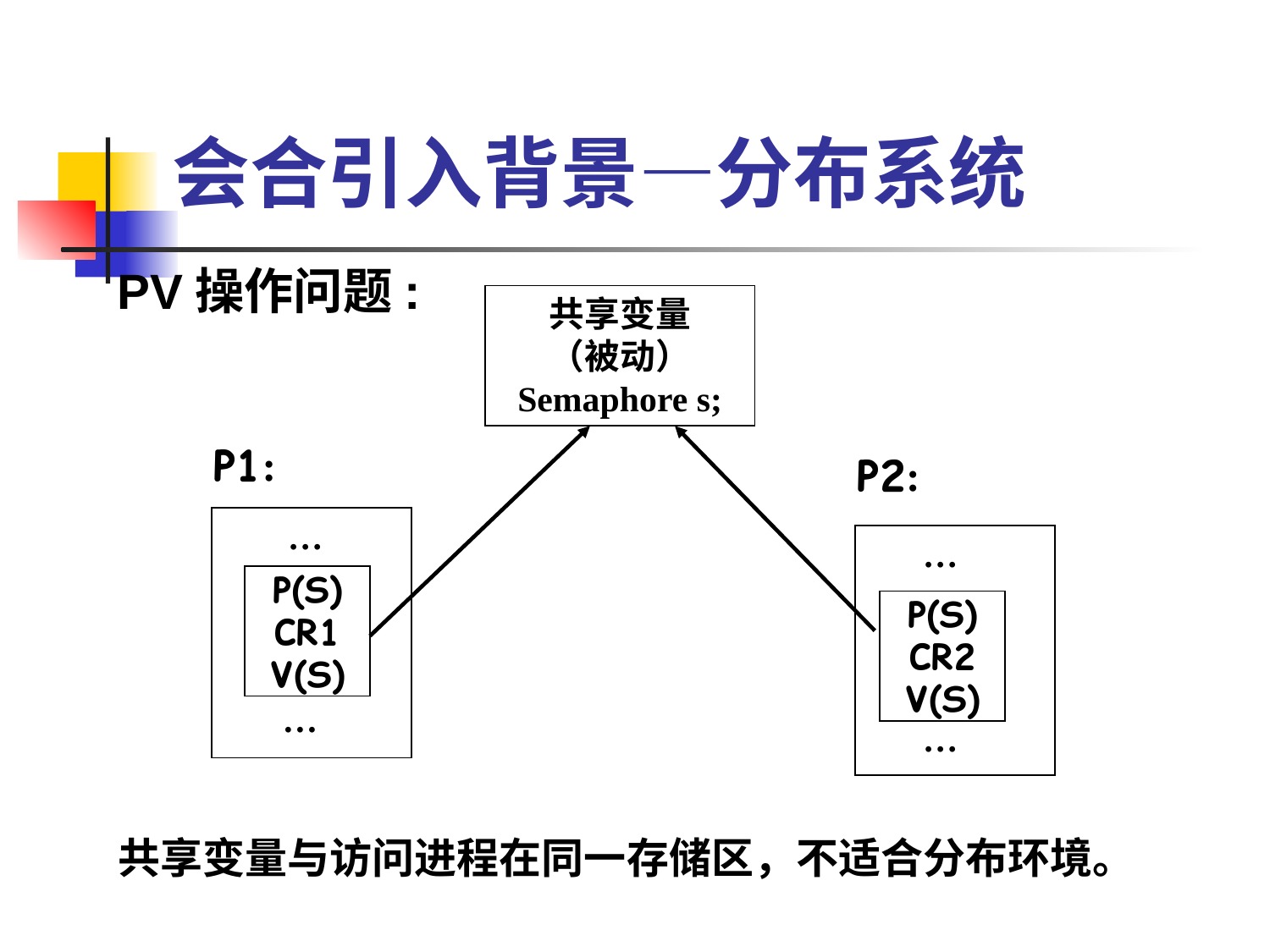

# 会合引入背景—分布系统
PV操作问题:
共享变量
（被动）
Semaphore s;

P1:
P2:

…

…
P(S)
CR1
V(S)
P(S)
CR2
V(S)
…
…

共享变量与访问进程在同一存储区，不适合分布环境。